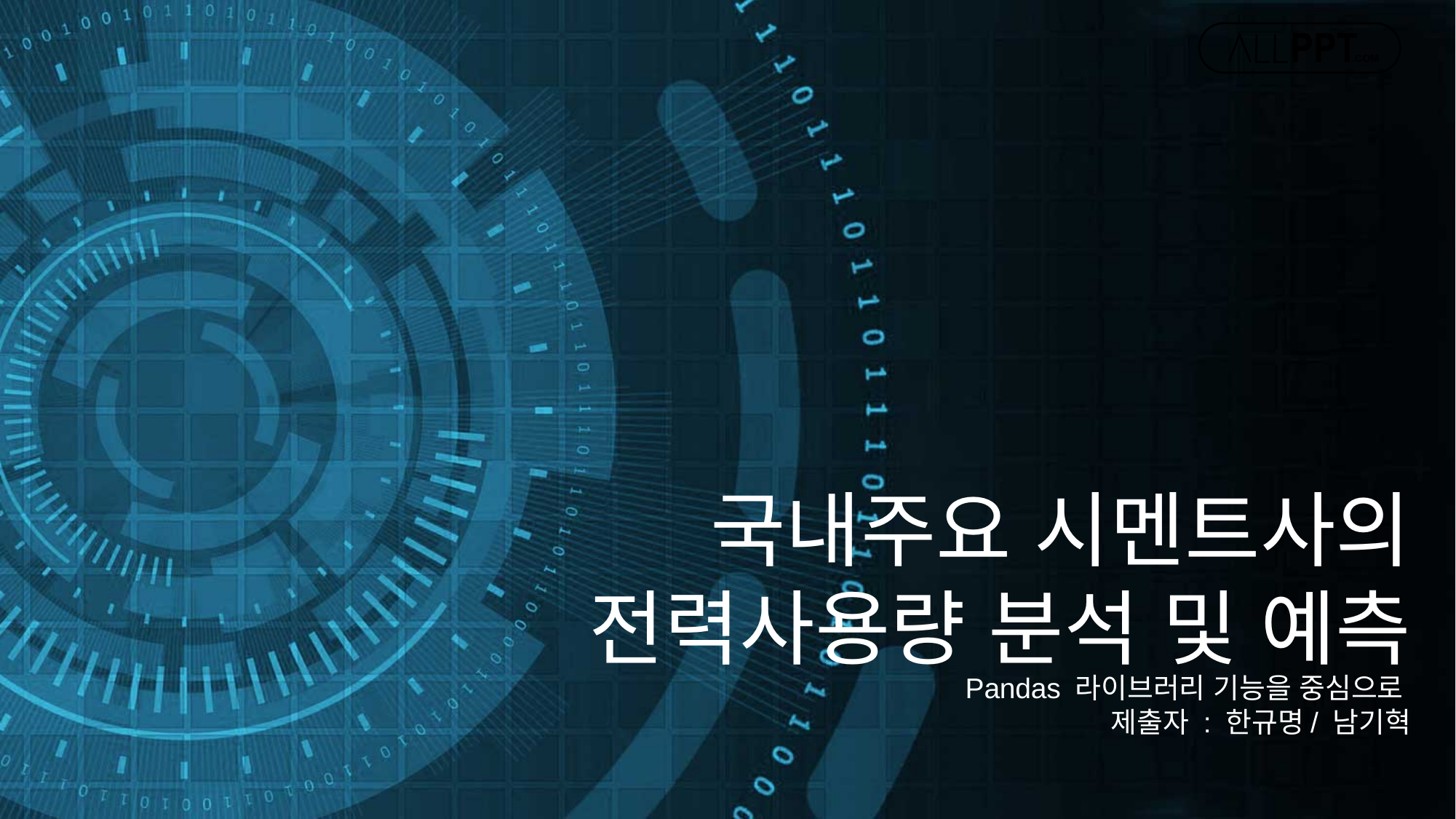

국내주요 시멘트사의 전력사용량 분석 및 예측
Pandas 라이브러리 기능을 중심으로
제출자 : 한규명/ 남기혁